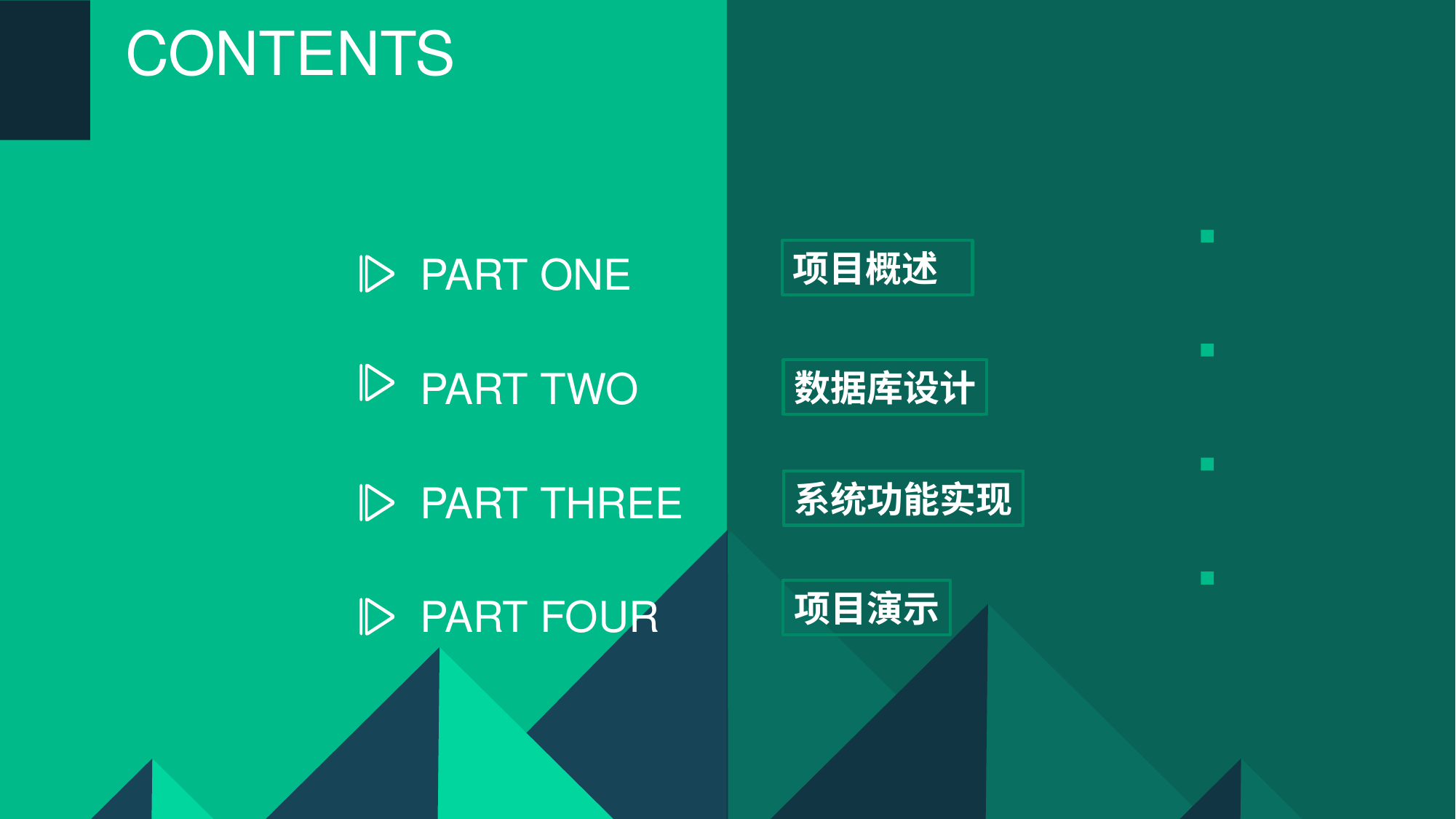

CONTENTS

项目概述
PART ONE

PART TWO
数据库设计

PART THREE
系统功能实现

项目演示
PART FOUR